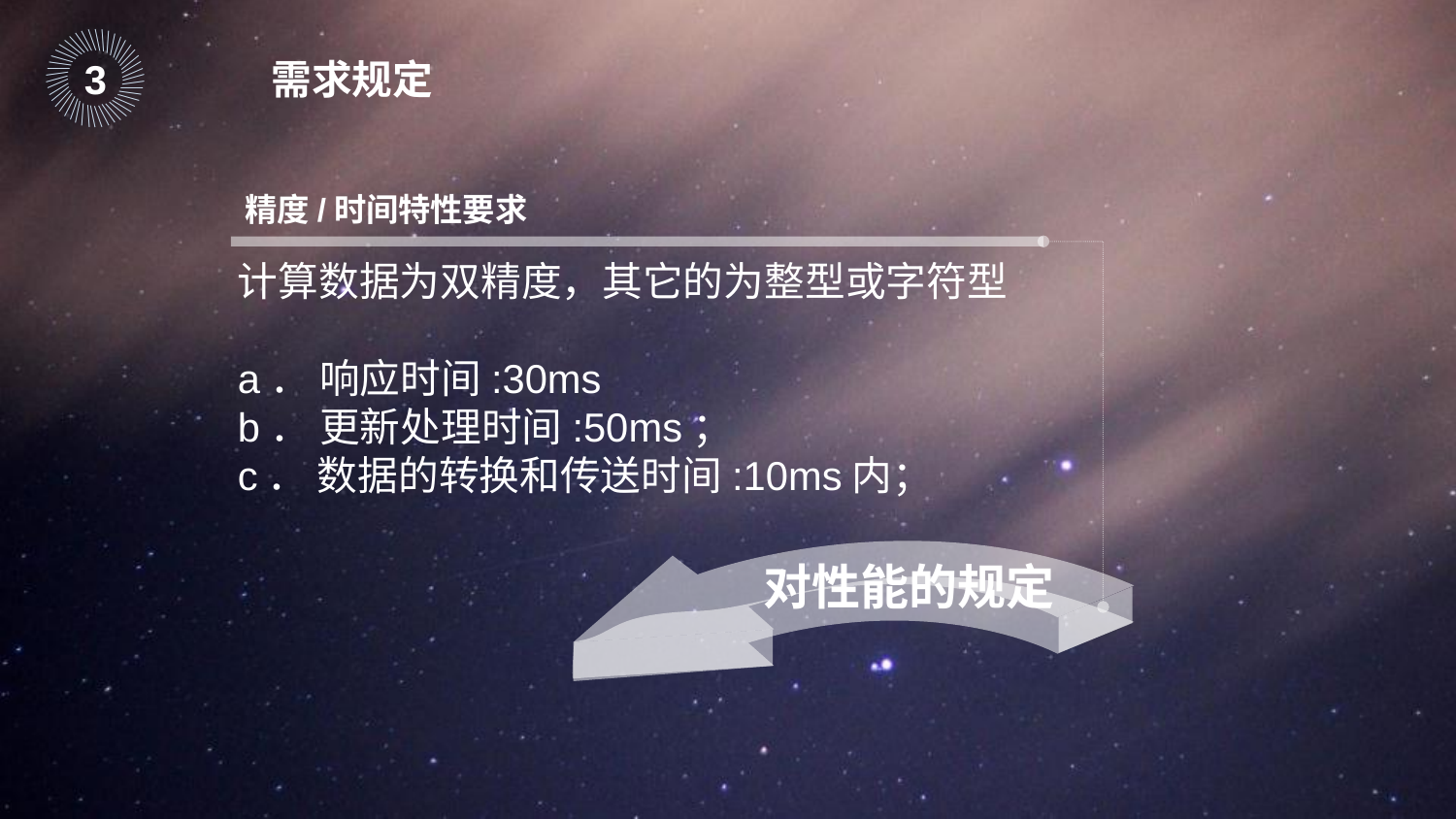

｜
｜
｜
｜
｜
｜
｜
｜
｜
｜
｜
｜
｜
｜
｜
｜
｜
｜
｜
｜
｜
｜
｜
｜
｜
｜
｜
｜
｜
｜
｜
｜
｜
｜
｜
｜
｜
｜
｜
｜
｜
｜
｜
｜
｜
｜
3
需求规定
精度/时间特性要求

计算数据为双精度，其它的为整型或字符型

a． 响应时间:30ms
b． 更新处理时间:50ms；
c． 数据的转换和传送时间:10ms内；

对性能的规定